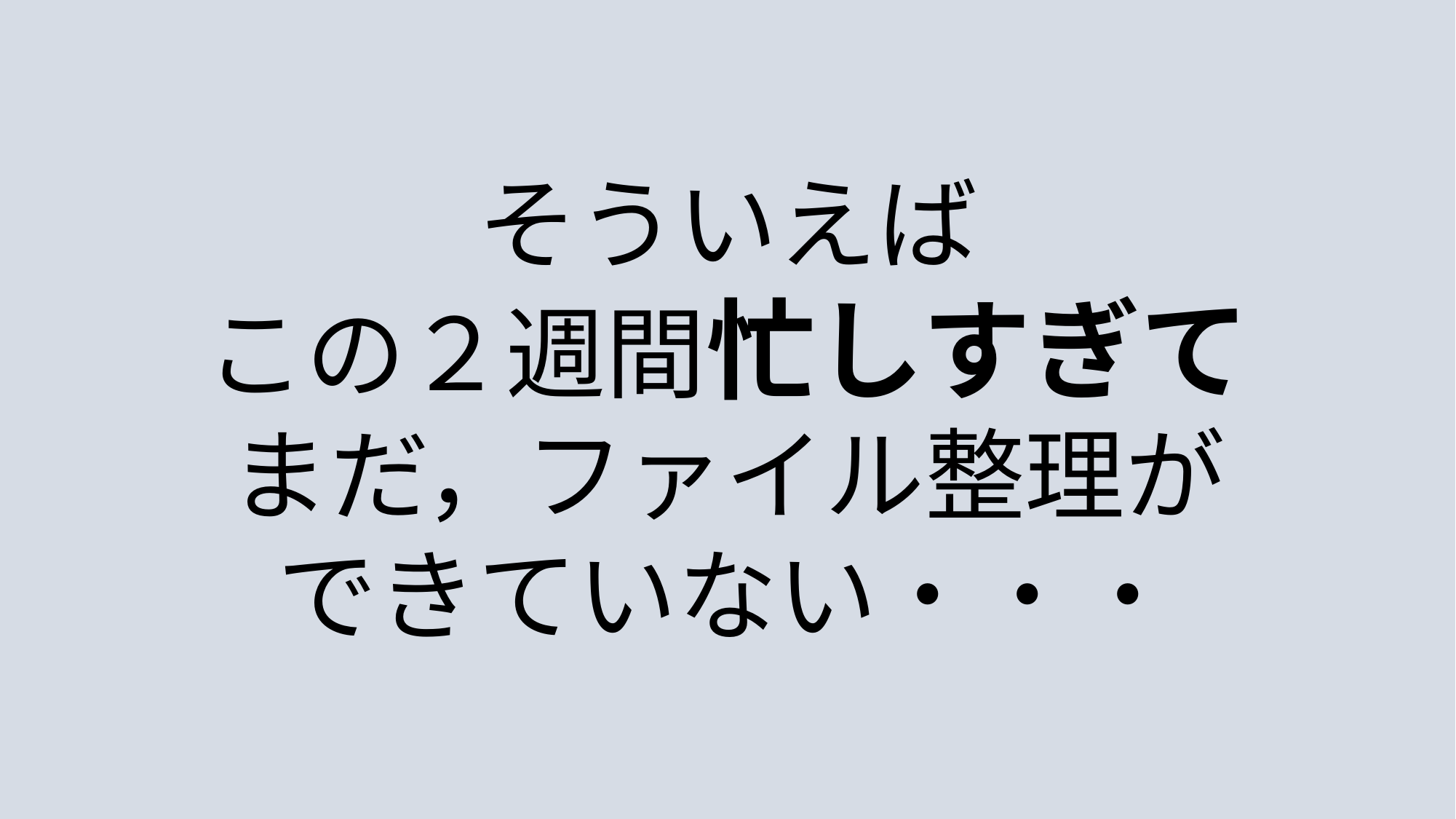

そういえば
この２週間忙しすぎて
まだ，ファイル整理が
できていない・・・